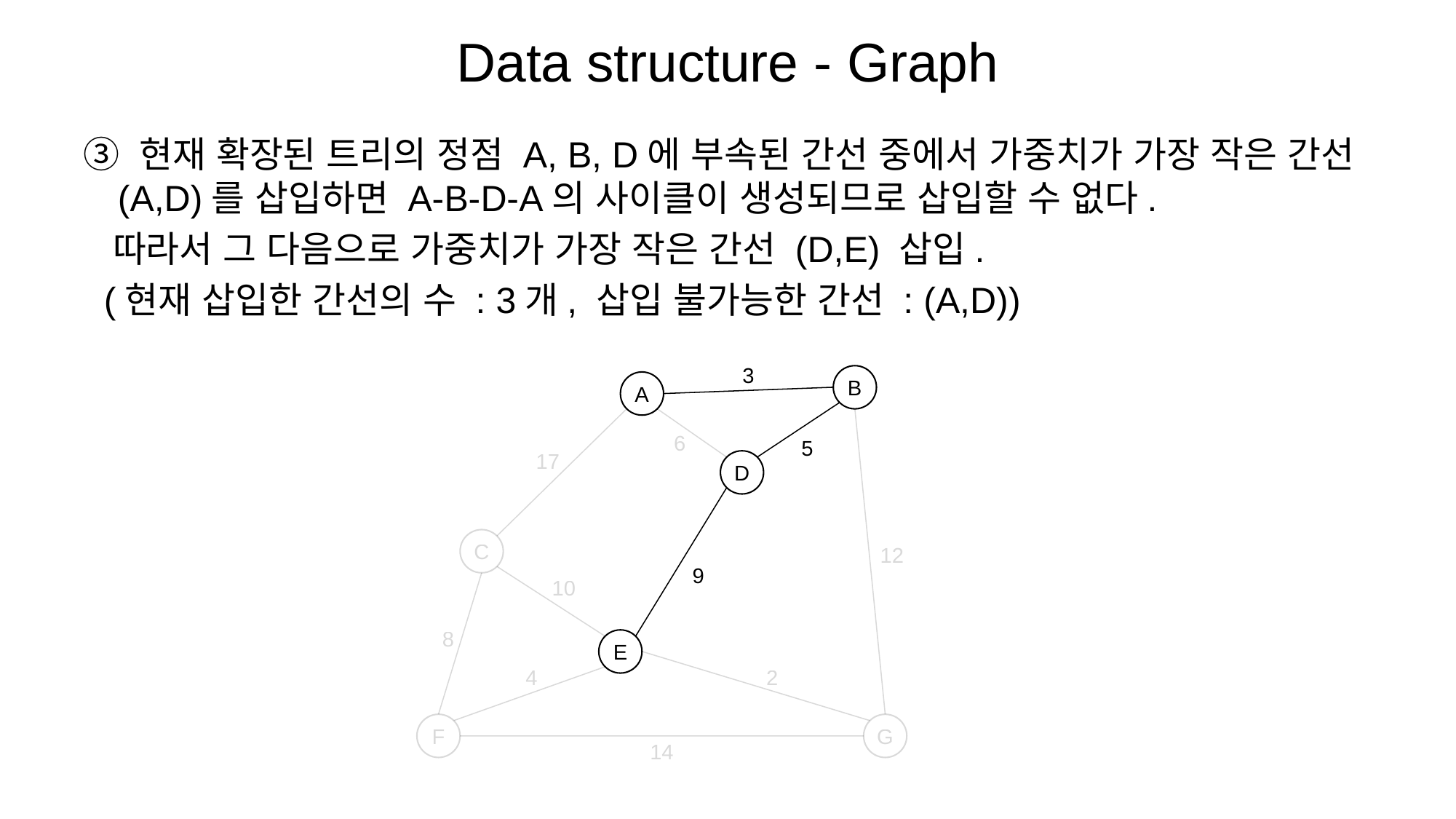

# Data structure - Graph
③ 현재 확장된 트리의 정점 A, B, D에 부속된 간선 중에서 가중치가 가장 작은 간선 (A,D)를 삽입하면 A-B-D-A의 사이클이 생성되므로 삽입할 수 없다.
  따라서 그 다음으로 가중치가 가장 작은 간선 (D,E) 삽입.
  (현재 삽입한 간선의 수 : 3개, 삽입 불가능한 간선 : (A,D))

3
B
A
6
5
17
D
C
12
9
10
8
E
4
2
F
G
14